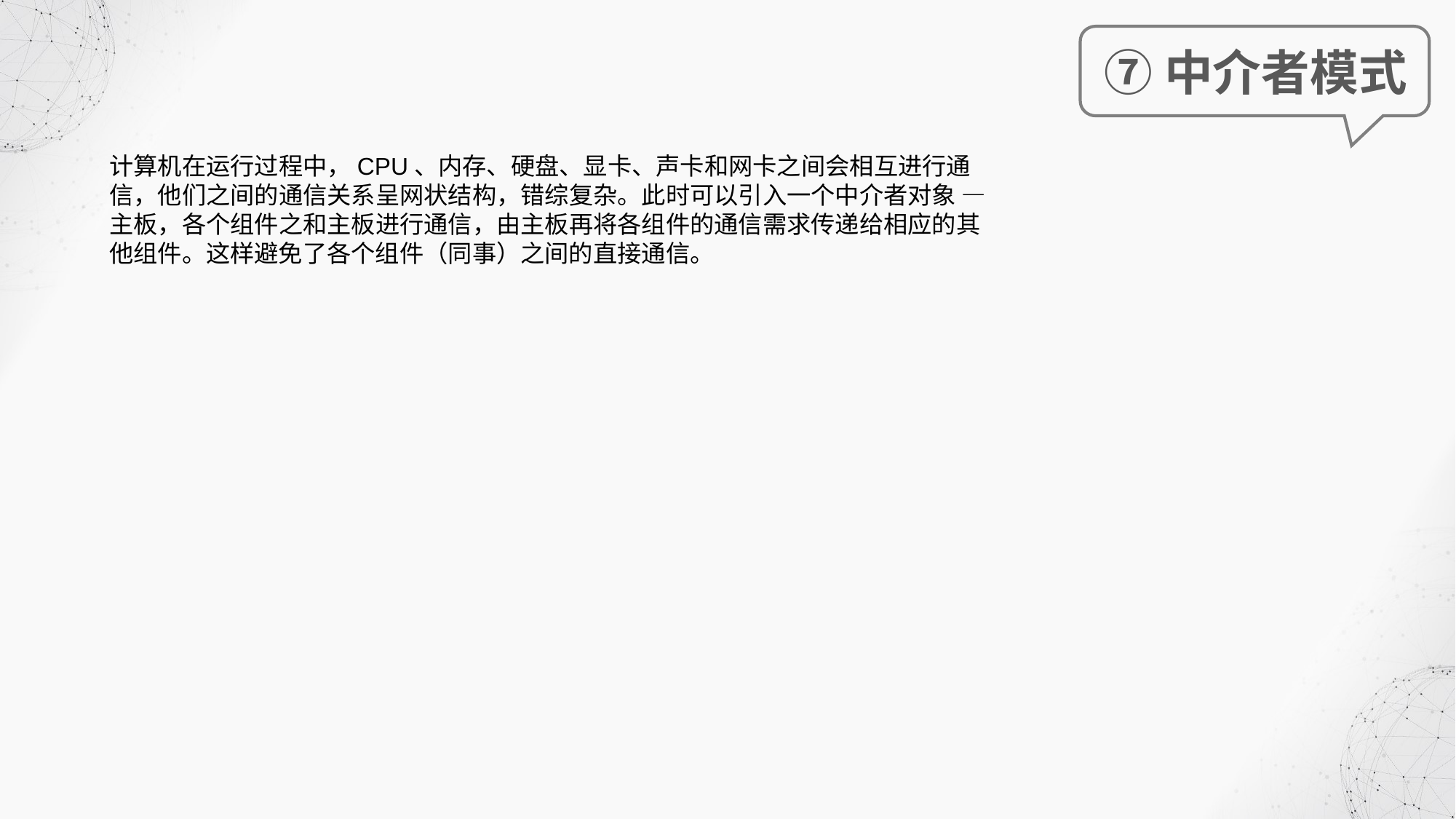

⑦中介者模式
计算机在运行过程中，CPU、内存、硬盘、显卡、声卡和网卡之间会相互进行通信，他们之间的通信关系呈网状结构，错综复杂。此时可以引入一个中介者对象 — 主板，各个组件之和主板进行通信，由主板再将各组件的通信需求传递给相应的其他组件。这样避免了各个组件（同事）之间的直接通信。